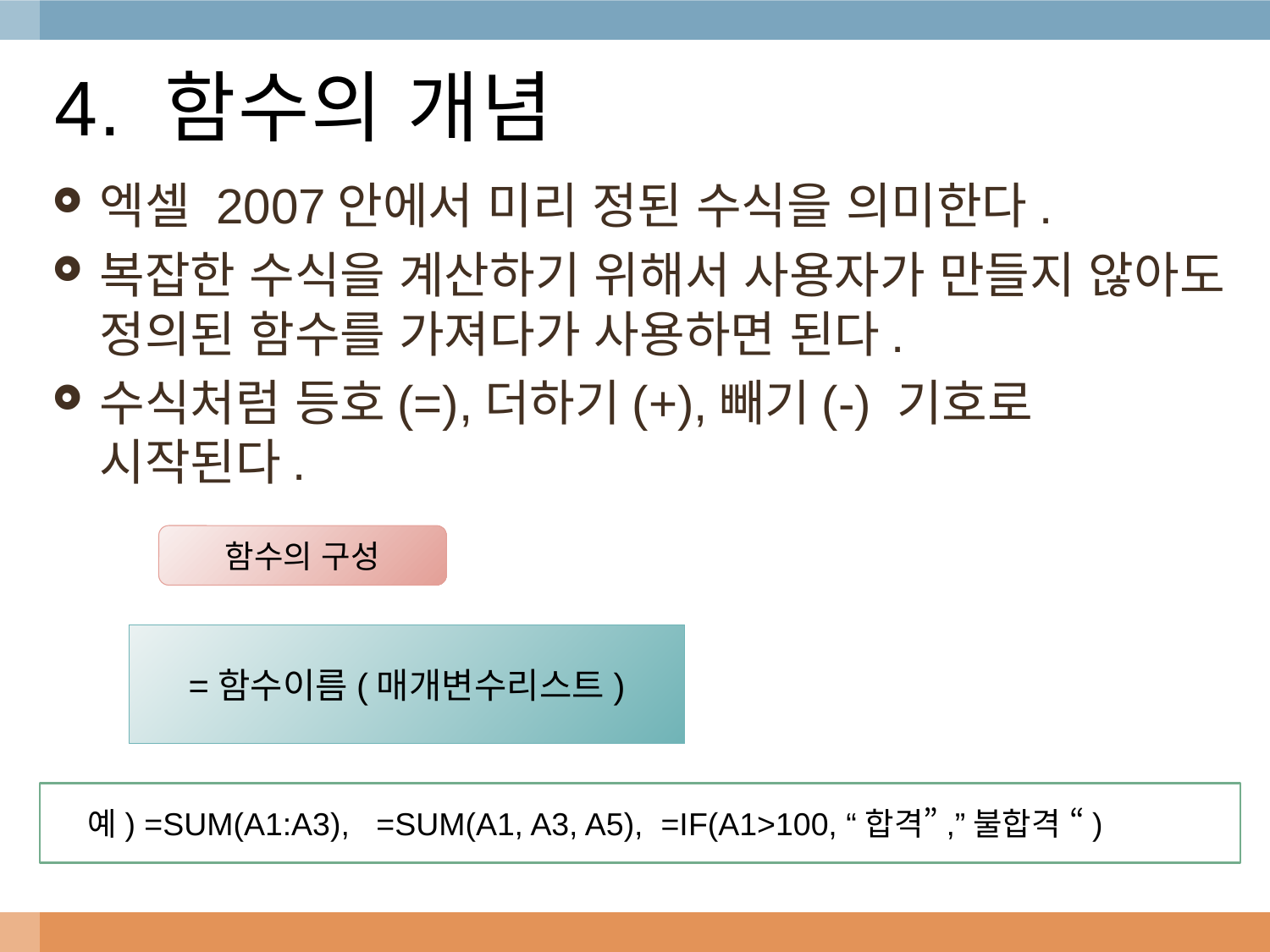

# 4. 함수의 개념
엑셀 2007안에서 미리 정된 수식을 의미한다.
복잡한 수식을 계산하기 위해서 사용자가 만들지 않아도 정의된 함수를 가져다가 사용하면 된다.
수식처럼 등호(=),더하기(+),빼기(-) 기호로 시작된다.
함수의 구성
=함수이름(매개변수리스트)
예) =SUM(A1:A3),   =SUM(A1, A3, A5),  =IF(A1>100, “합격”,”불합격 “)